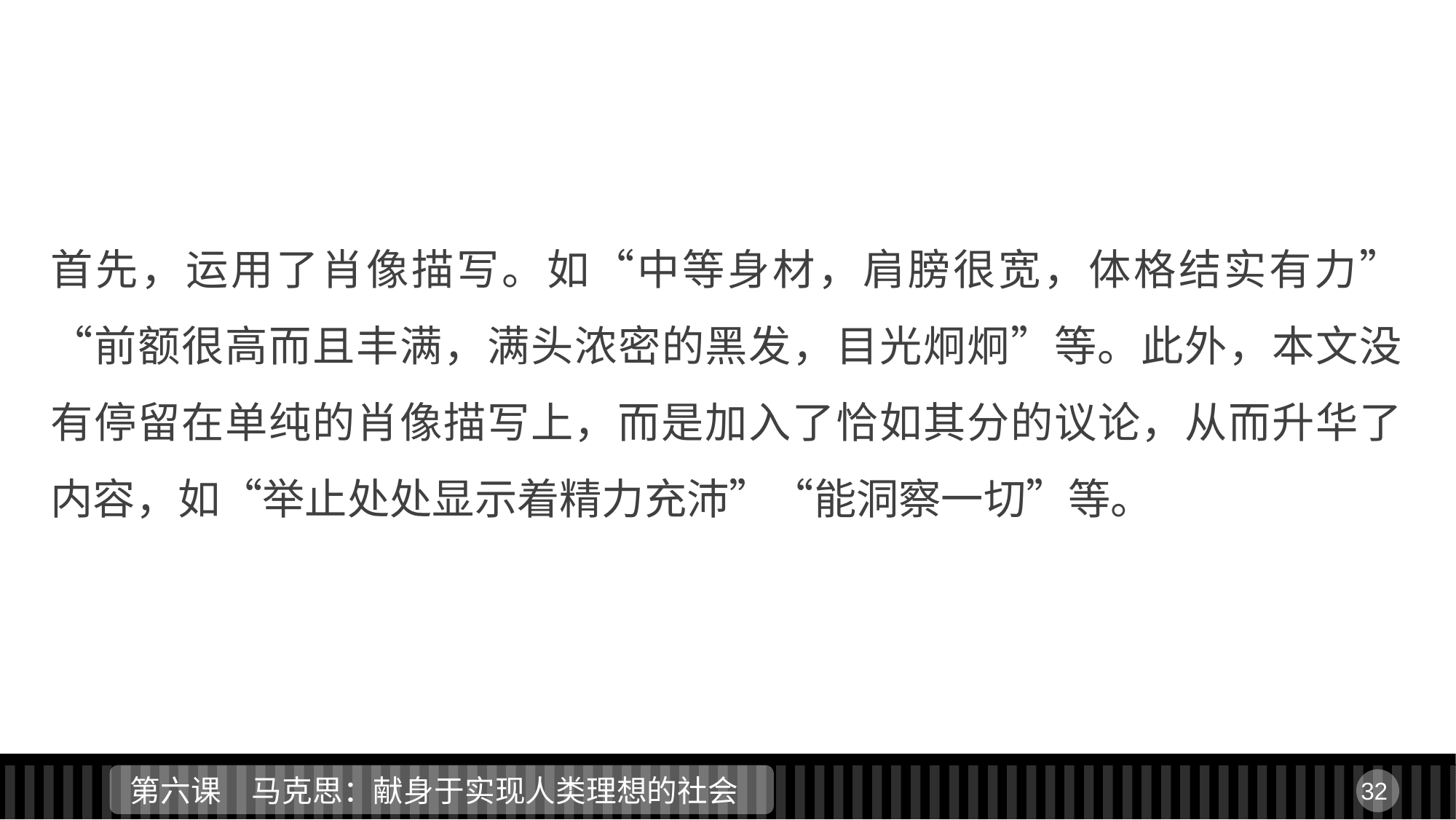

首先，运用了肖像描写。如“中等身材，肩膀很宽，体格结实有力”“前额很高而且丰满，满头浓密的黑发，目光炯炯”等。此外，本文没有停留在单纯的肖像描写上，而是加入了恰如其分的议论，从而升华了内容，如“举止处处显示着精力充沛”“能洞察一切”等。